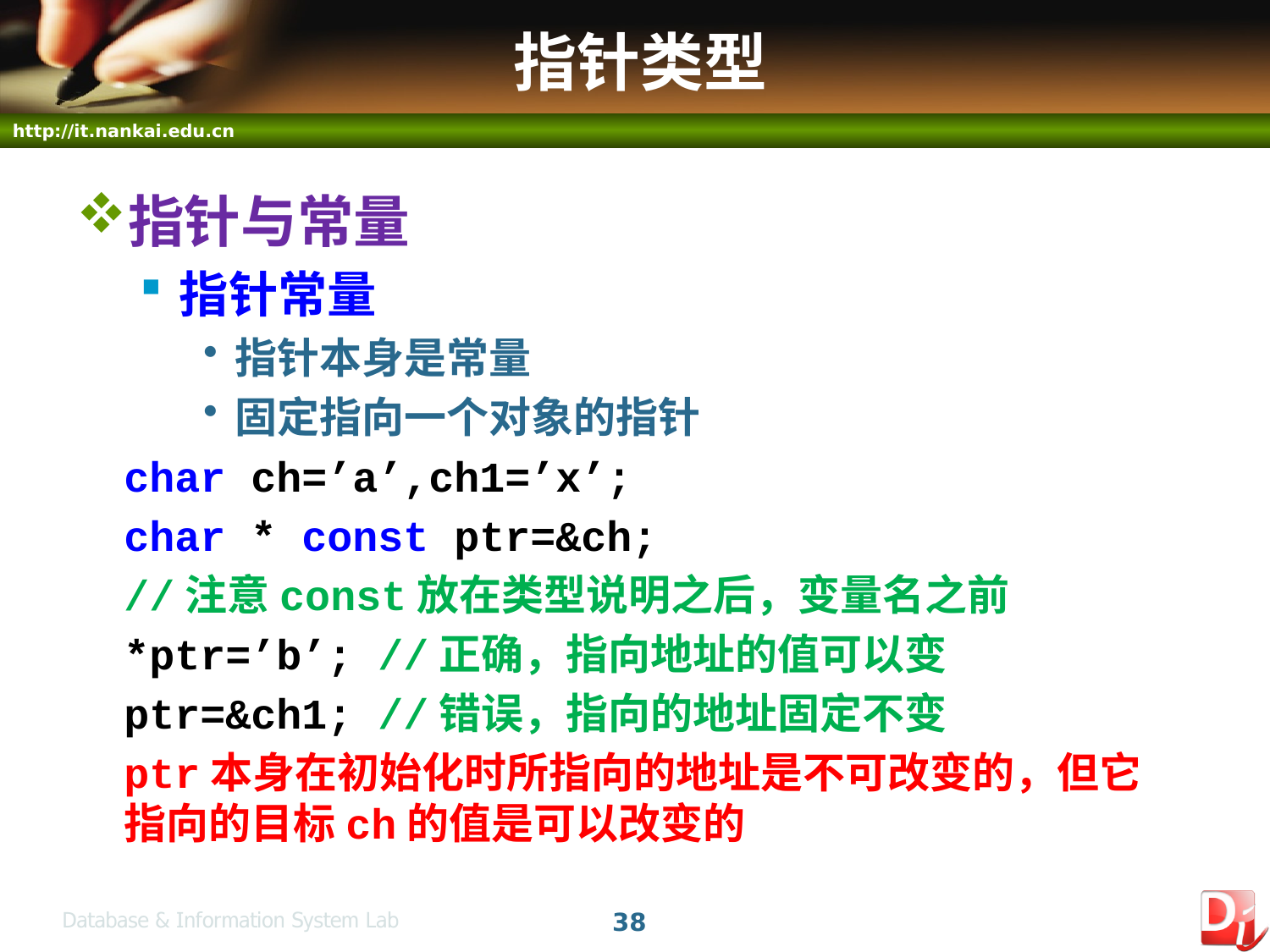

# 指针类型
指针与常量
指针常量
指针本身是常量
固定指向一个对象的指针
	char ch=’a’,ch1=’x’;
	char * const ptr=&ch;
	//注意const放在类型说明之后，变量名之前
	*ptr=’b’; //正确，指向地址的值可以变
	ptr=&ch1; //错误，指向的地址固定不变
	ptr本身在初始化时所指向的地址是不可改变的，但它指向的目标ch的值是可以改变的
38
Database & Information System Lab